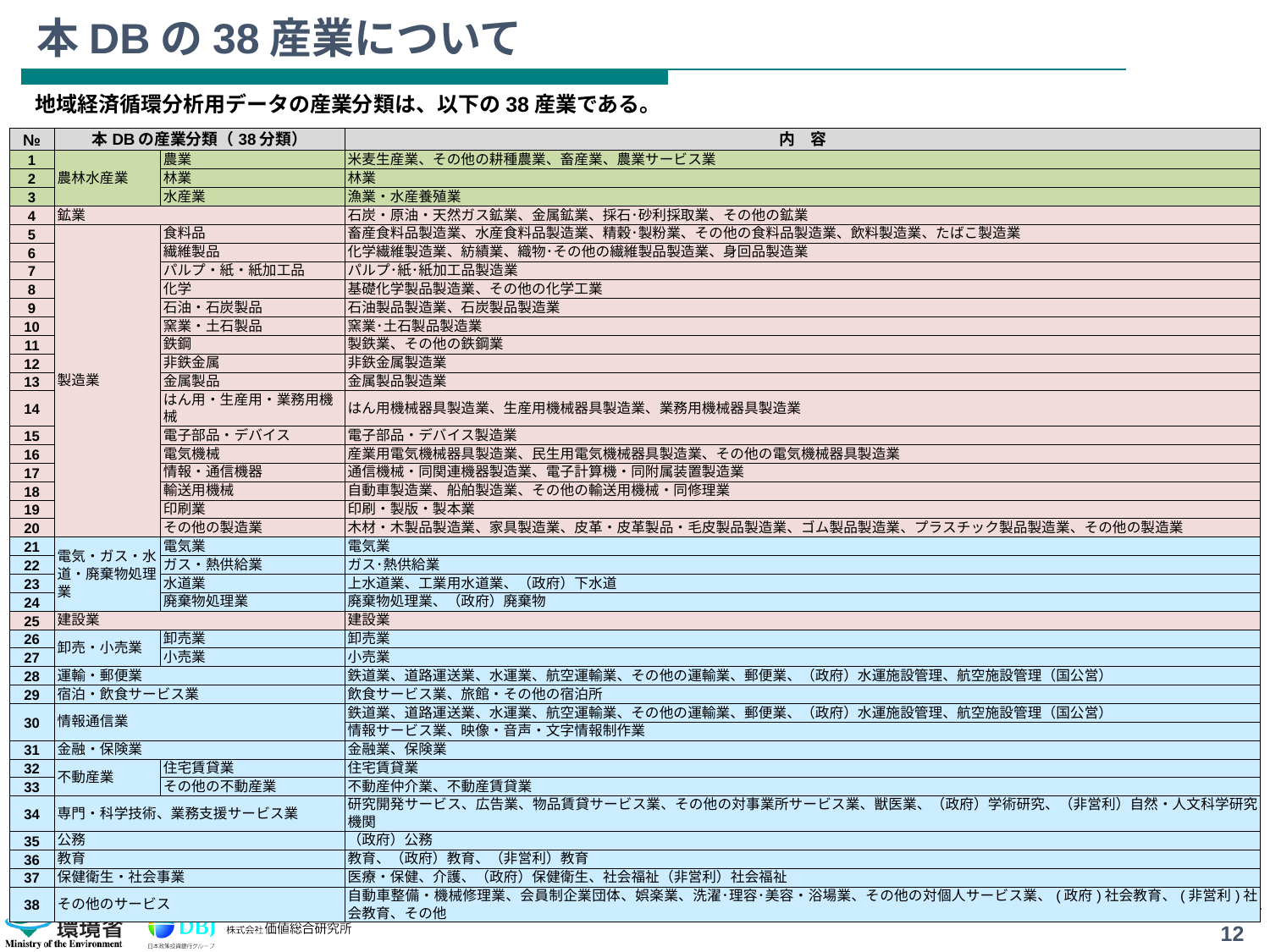

# 本DBの38産業について
地域経済循環分析用データの産業分類は、以下の38産業である。
| № | 本DBの産業分類（38分類） |  | 内　容 |
| --- | --- | --- | --- |
| 1 | 農林水産業 | 農業 | 米麦生産業、その他の耕種農業、畜産業、農業サービス業 |
| 2 |  | 林業 | 林業 |
| 3 |  | 水産業 | 漁業・水産養殖業 |
| 4 | 鉱業 |  | 石炭・原油・天然ガス鉱業、金属鉱業、採石･砂利採取業、その他の鉱業 |
| 5 | 製造業 | 食料品 | 畜産食料品製造業、水産食料品製造業、精穀･製粉業、その他の食料品製造業、飲料製造業、たばこ製造業 |
| 6 |  | 繊維製品 | 化学繊維製造業、紡績業、織物･その他の繊維製品製造業、身回品製造業 |
| 7 |  | パルプ・紙・紙加工品 | パルプ･紙･紙加工品製造業 |
| 8 |  | 化学 | 基礎化学製品製造業、その他の化学工業 |
| 9 |  | 石油・石炭製品 | 石油製品製造業、石炭製品製造業 |
| 10 |  | 窯業・土石製品 | 窯業･土石製品製造業 |
| 11 |  | 鉄鋼 | 製鉄業、その他の鉄鋼業 |
| 12 |  | 非鉄金属 | 非鉄金属製造業 |
| 13 |  | 金属製品 | 金属製品製造業 |
| 14 |  | はん用・生産用・業務用機械 | はん用機械器具製造業、生産用機械器具製造業、業務用機械器具製造業 |
| 15 |  | 電子部品・デバイス | 電子部品・デバイス製造業 |
| 16 |  | 電気機械 | 産業用電気機械器具製造業、民生用電気機械器具製造業、その他の電気機械器具製造業 |
| 17 |  | 情報・通信機器 | 通信機械・同関連機器製造業、電子計算機・同附属装置製造業 |
| 18 |  | 輸送用機械 | 自動車製造業、船舶製造業、その他の輸送用機械・同修理業 |
| 19 |  | 印刷業 | 印刷・製版・製本業 |
| 20 |  | その他の製造業 | 木材・木製品製造業、家具製造業、皮革・皮革製品・毛皮製品製造業、ゴム製品製造業、プラスチック製品製造業、その他の製造業 |
| 21 | 電気・ガス・水道・廃棄物処理業 | 電気業 | 電気業 |
| 22 |  | ガス・熱供給業 | ガス･熱供給業 |
| 23 |  | 水道業 | 上水道業、工業用水道業、（政府）下水道 |
| 24 |  | 廃棄物処理業 | 廃棄物処理業、（政府）廃棄物 |
| 25 | 建設業 |  | 建設業 |
| 26 | 卸売・小売業 | 卸売業 | 卸売業 |
| 27 |  | 小売業 | 小売業 |
| 28 | 運輸・郵便業 |  | 鉄道業、道路運送業、水運業、航空運輸業、その他の運輸業、郵便業、（政府）水運施設管理、航空施設管理（国公営） |
| 29 | 宿泊・飲食サービス業 |  | 飲食サービス業、旅館・その他の宿泊所 |
| 30 | 情報通信業 |  | 鉄道業、道路運送業、水運業、航空運輸業、その他の運輸業、郵便業、（政府）水運施設管理、航空施設管理（国公営） |
|  |  |  | 情報サービス業、映像・音声・文字情報制作業 |
| 31 | 金融・保険業 |  | 金融業、保険業 |
| 32 | 不動産業 | 住宅賃貸業 | 住宅賃貸業 |
| 33 |  | その他の不動産業 | 不動産仲介業、不動産賃貸業 |
| 34 | 専門・科学技術、業務支援サービス業 |  | 研究開発サービス、広告業、物品賃貸サービス業、その他の対事業所サービス業、獣医業、（政府）学術研究、（非営利）自然・人文科学研究機関 |
| 35 | 公務 |  | （政府）公務 |
| 36 | 教育 |  | 教育、（政府）教育、（非営利）教育 |
| 37 | 保健衛生・社会事業 |  | 医療・保健、介護、（政府）保健衛生、社会福祉（非営利）社会福祉 |
| 38 | その他のサービス |  | 自動車整備・機械修理業、会員制企業団体、娯楽業、洗濯･理容･美容・浴場業、その他の対個人サービス業、(政府)社会教育、(非営利)社会教育、その他 |
12